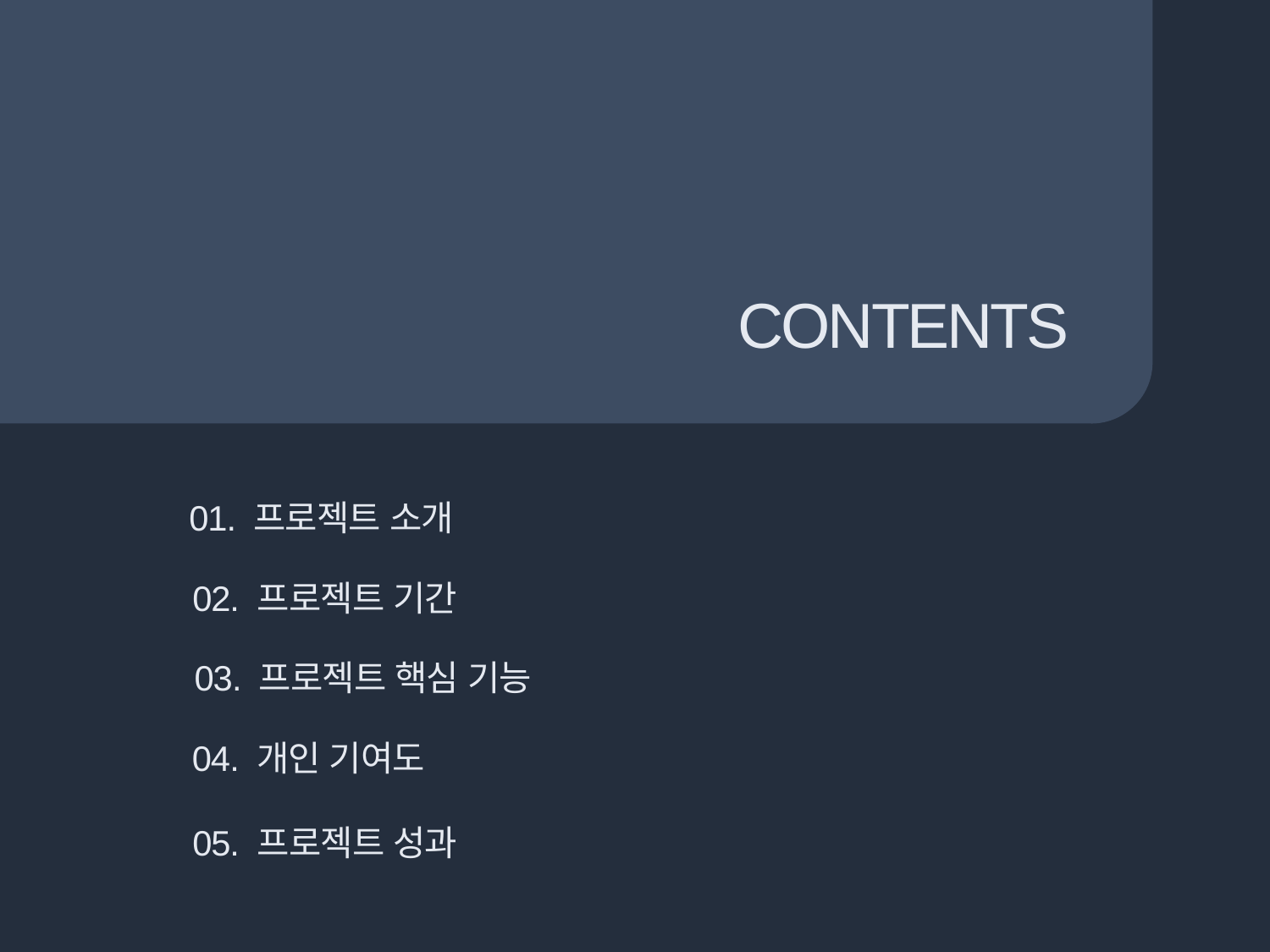

CONTENTS
01. 프로젝트 소개
02. 프로젝트 기간
03. 프로젝트 핵심 기능
04. 개인 기여도
05. 프로젝트 성과